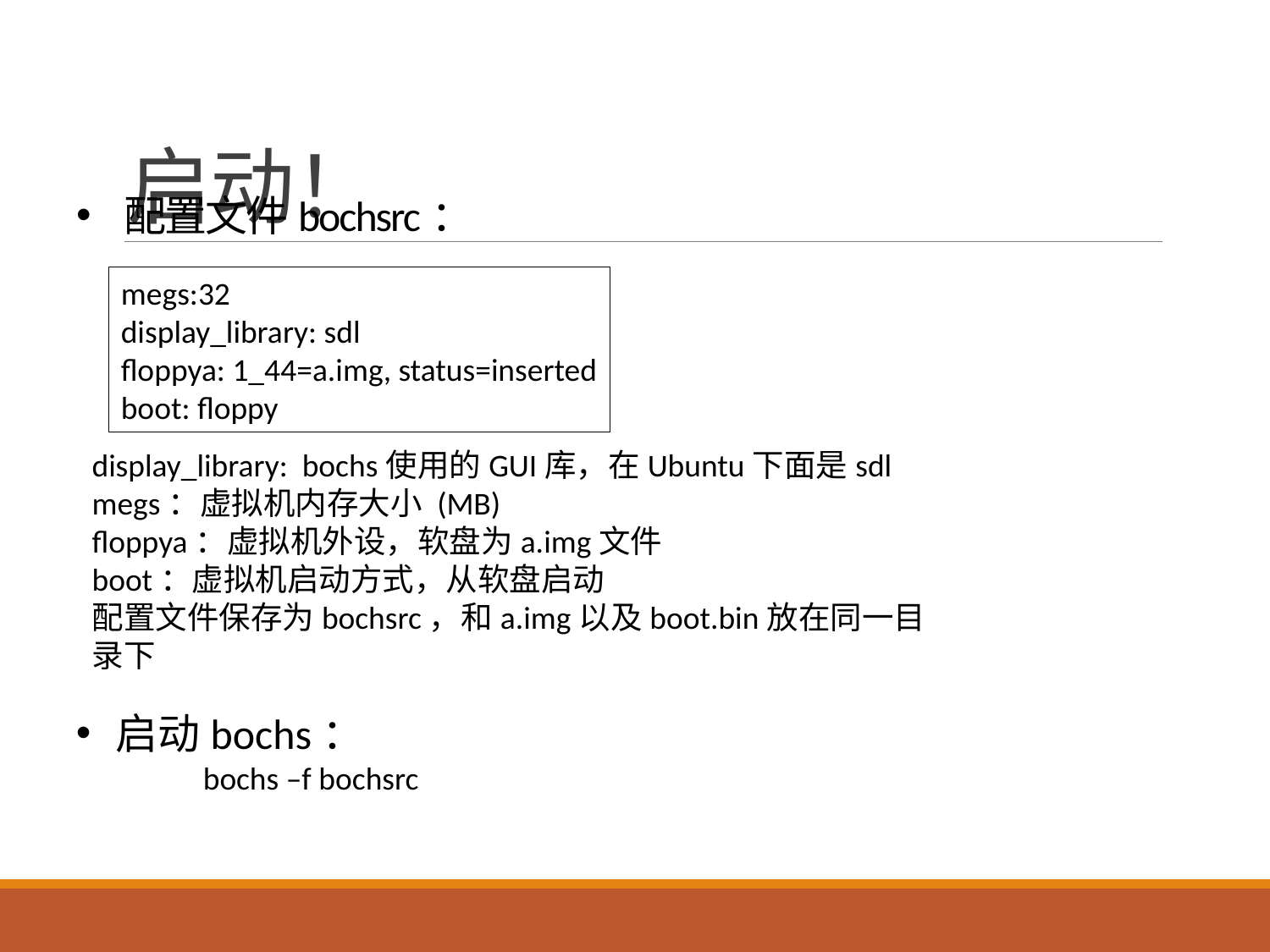

# 启动！
配置文件bochsrc：

megs:32
display_library: sdl
floppya: 1_44=a.img, status=inserted
boot: floppy
display_library:  bochs使用的GUI库，在Ubuntu下面是sdl
megs：虚拟机内存大小 (MB)
floppya：虚拟机外设，软盘为a.img文件
boot：虚拟机启动方式，从软盘启动
配置文件保存为bochsrc，和a.img以及boot.bin放在同一目录下
启动bochs：
	bochs –f bochsrc